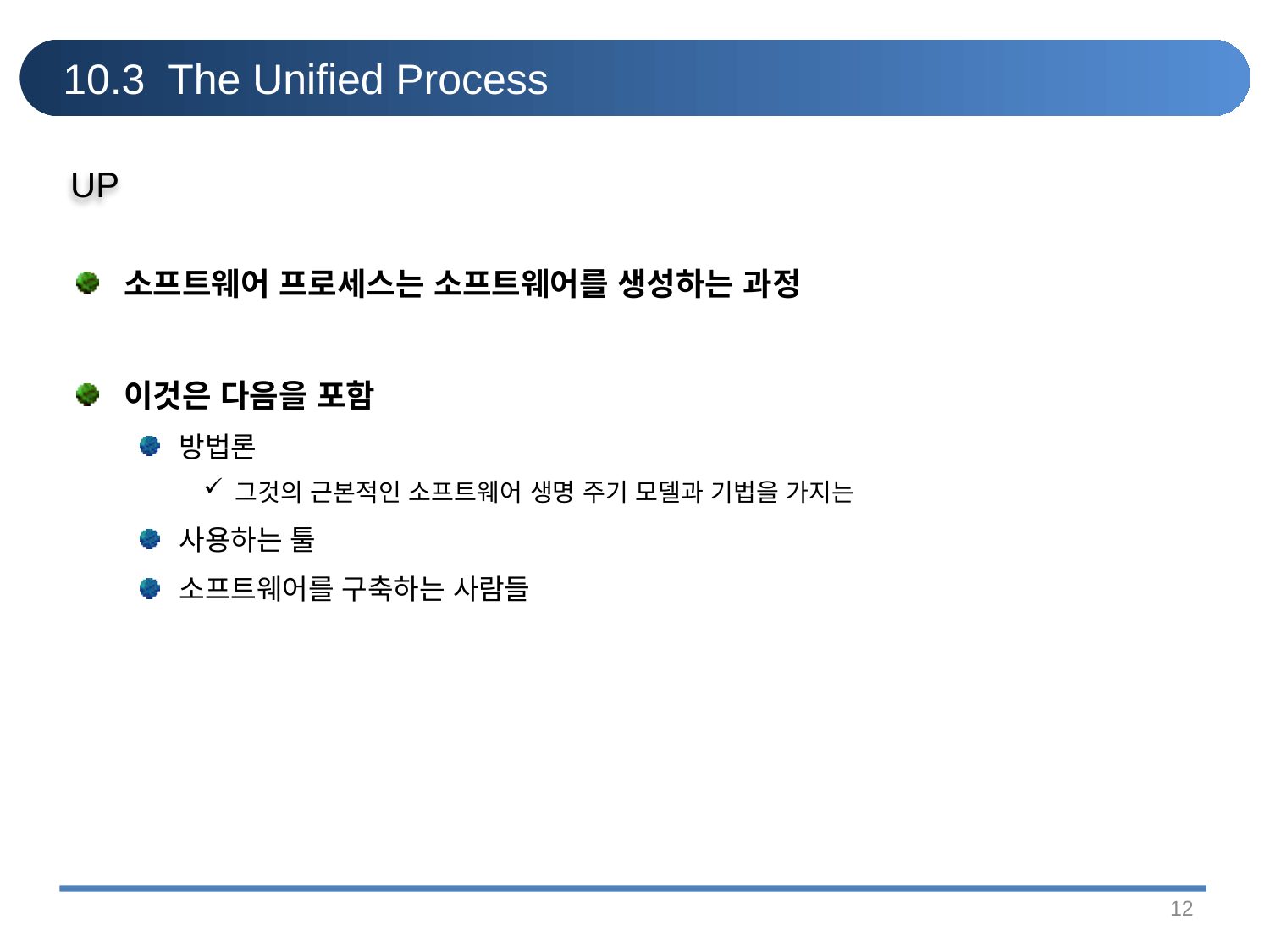

# 10.3  The Unified Process
UP
소프트웨어 프로세스는 소프트웨어를 생성하는 과정

이것은 다음을 포함
방법론
그것의 근본적인 소프트웨어 생명 주기 모델과 기법을 가지는
사용하는 툴
소프트웨어를 구축하는 사람들

12